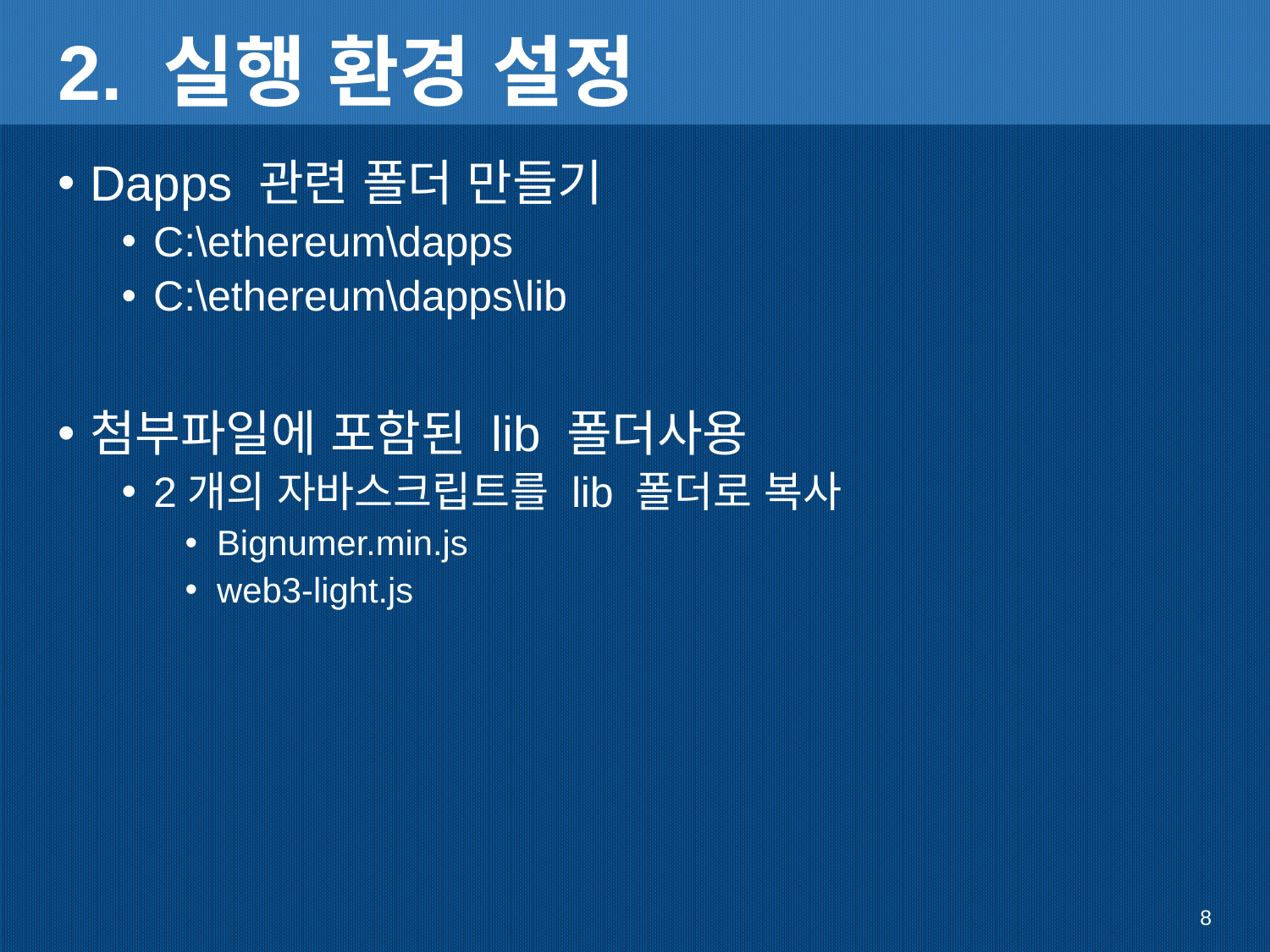

# 2. 실행 환경 설정
Dapps 관련 폴더 만들기
C:\ethereum\dapps
C:\ethereum\dapps\lib

첨부파일에 포함된 lib 폴더사용
2개의 자바스크립트를 lib 폴더로 복사
Bignumer.min.js
web3-light.js
8